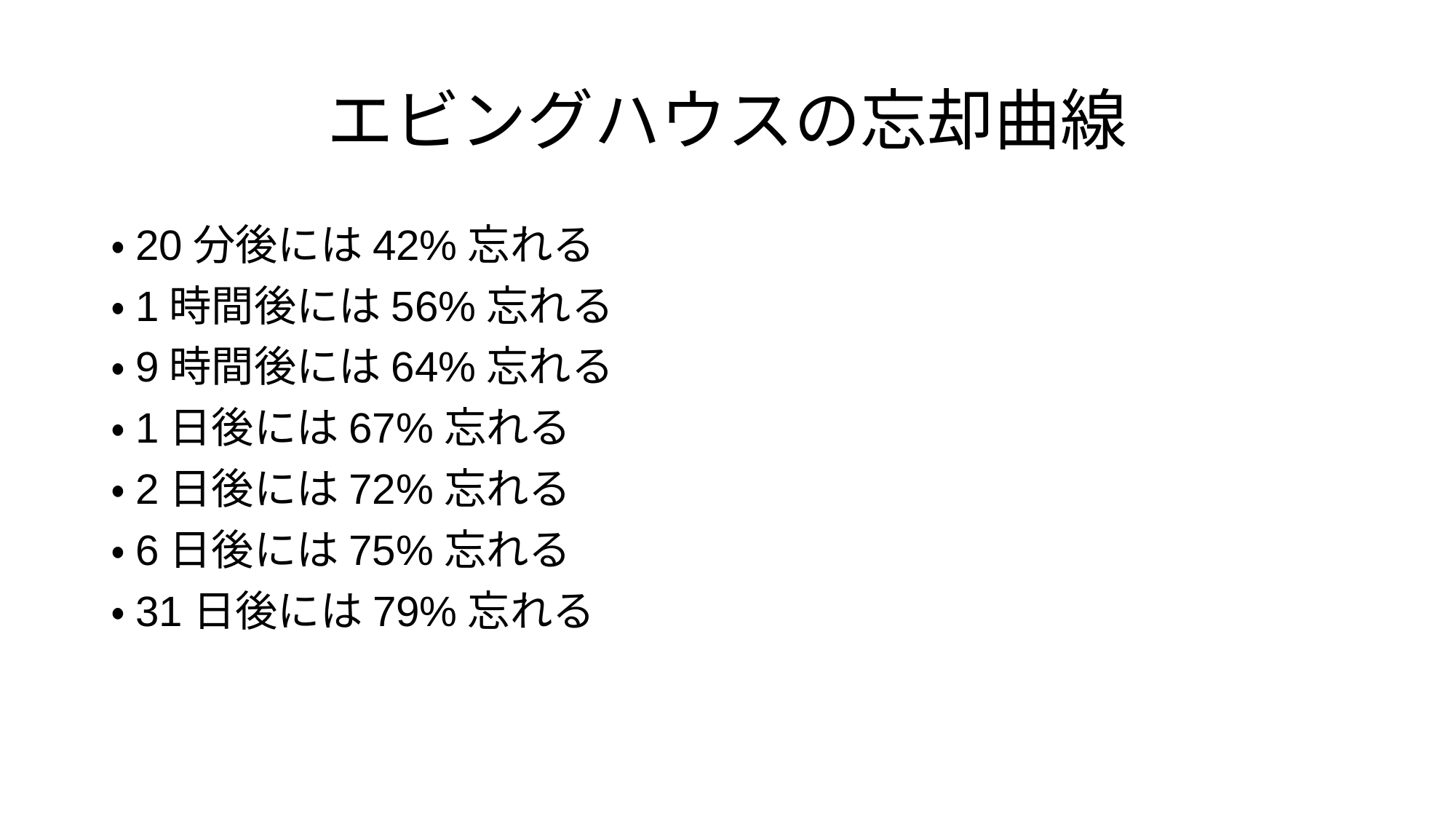

# エビングハウスの忘却曲線
・20分後には42%忘れる
・1時間後には56%忘れる
・9時間後には64%忘れる
・1日後には67%忘れる
・2日後には72%忘れる
・6日後には75%忘れる
・31日後には79%忘れる